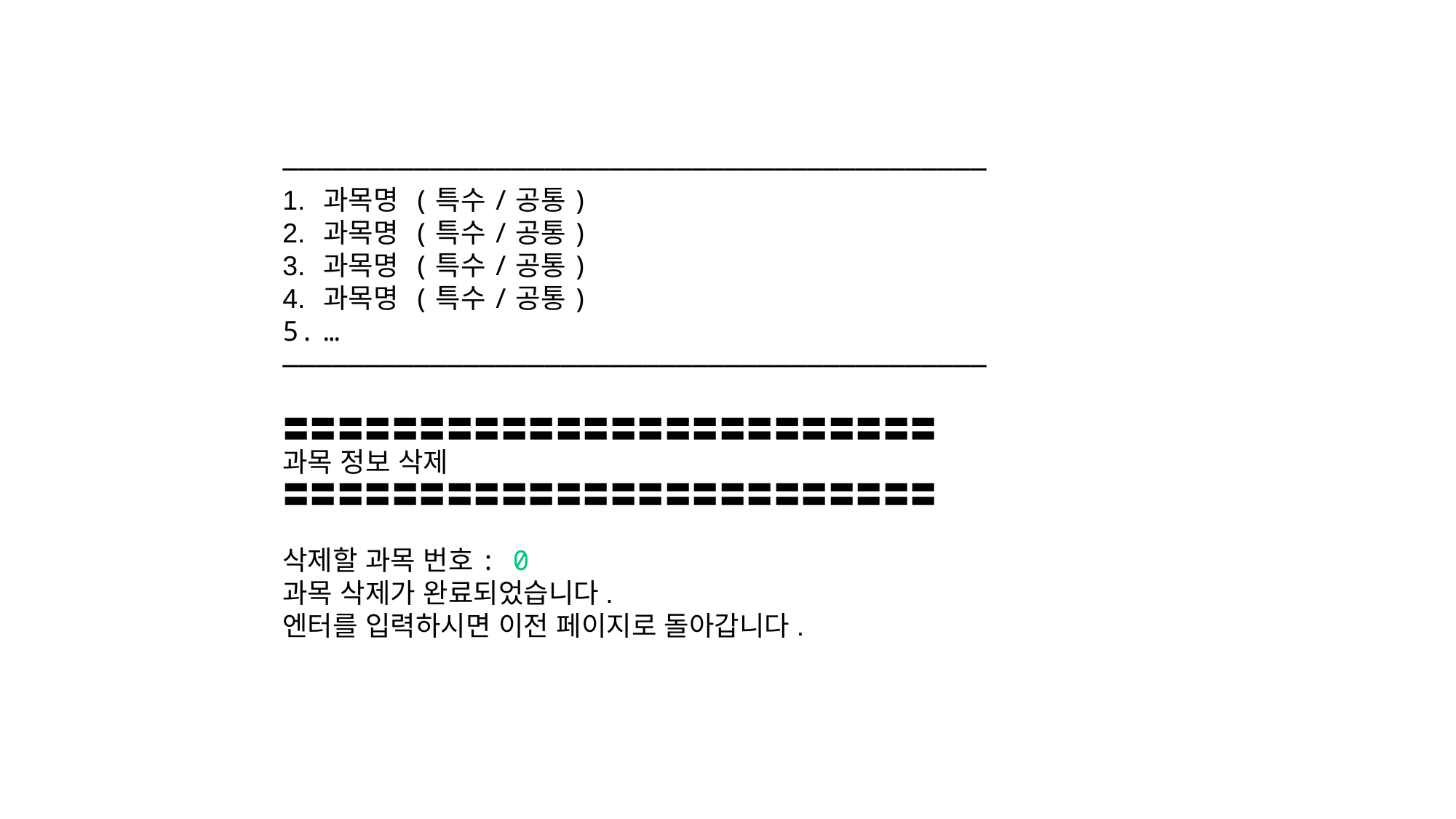

―――――――――――――――――――――――――――――――――――――――――――
과목명 (특수/공통)
과목명 (특수/공통)
과목명 (특수/공통)
과목명 (특수/공통)
…
―――――――――――――――――――――――――――――――――――――――――――

〓〓〓〓〓〓〓〓〓〓〓〓〓〓〓〓〓〓〓〓〓〓〓〓
과목 정보 삭제
〓〓〓〓〓〓〓〓〓〓〓〓〓〓〓〓〓〓〓〓〓〓〓〓

삭제할 과목 번호: 0
과목 삭제가 완료되었습니다.
엔터를 입력하시면 이전 페이지로 돌아갑니다.